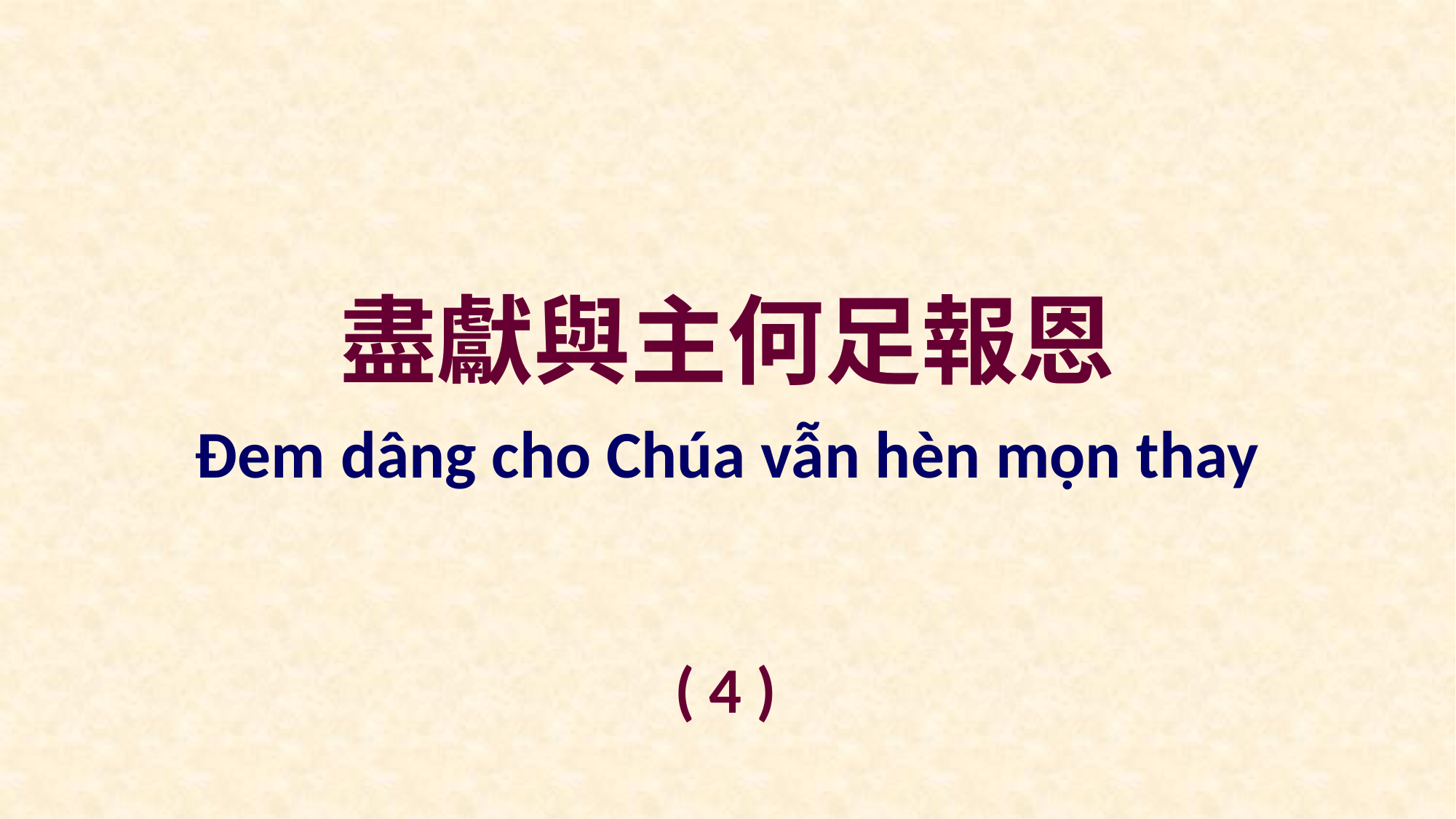

盡獻與主何足報恩
Đem dâng cho Chúa vẫn hèn mọn thay
( 4 )